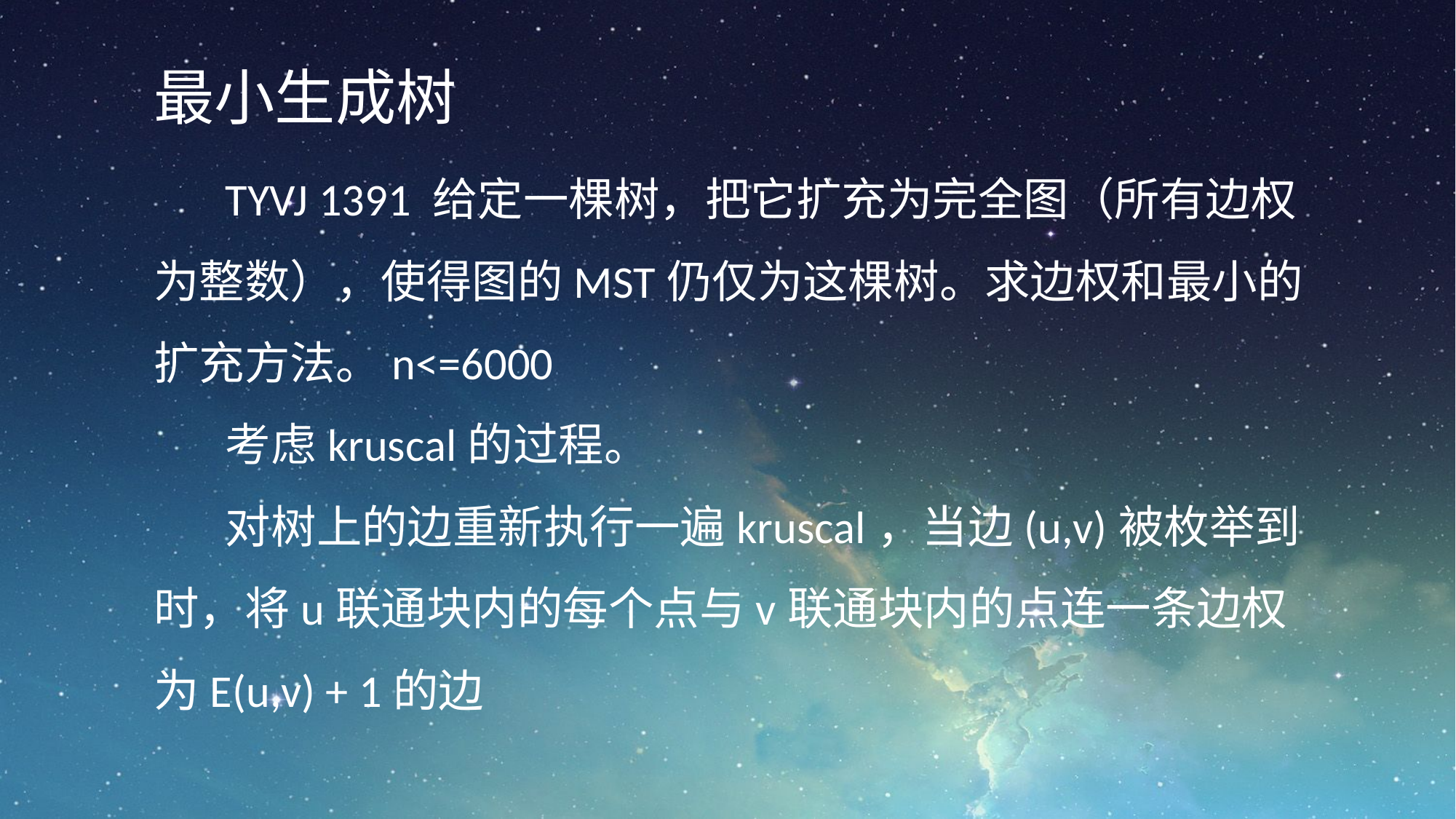

最小生成树
TYVJ 1391 给定一棵树，把它扩充为完全图（所有边权为整数），使得图的MST仍仅为这棵树。求边权和最小的扩充方法。n<=6000
考虑kruscal的过程。
对树上的边重新执行一遍kruscal，当边(u,v)被枚举到时，将u联通块内的每个点与v联通块内的点连一条边权为E(u,v) + 1的边